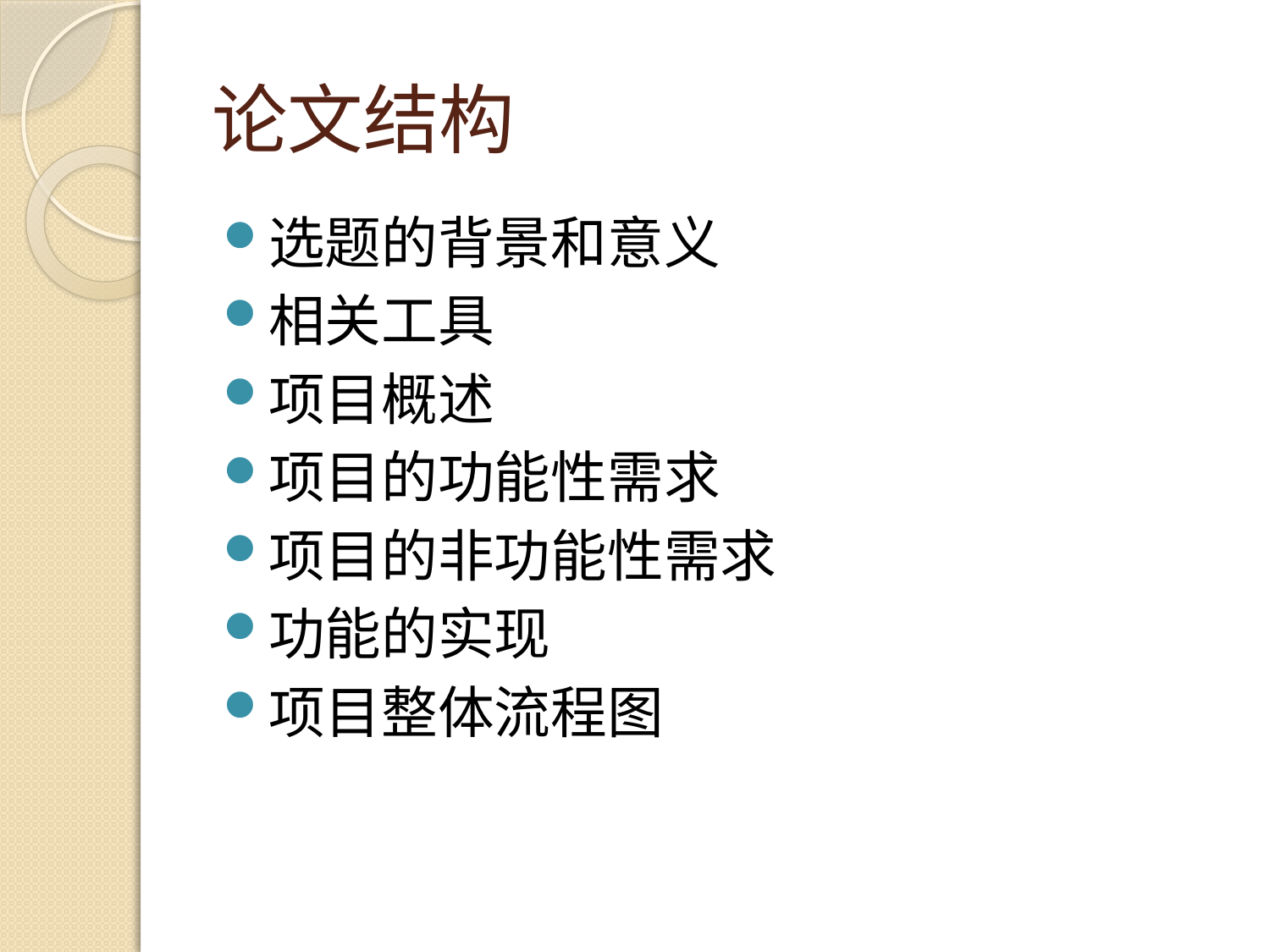

# 论文结构
选题的背景和意义
相关工具
项目概述
项目的功能性需求
项目的非功能性需求
功能的实现
项目整体流程图